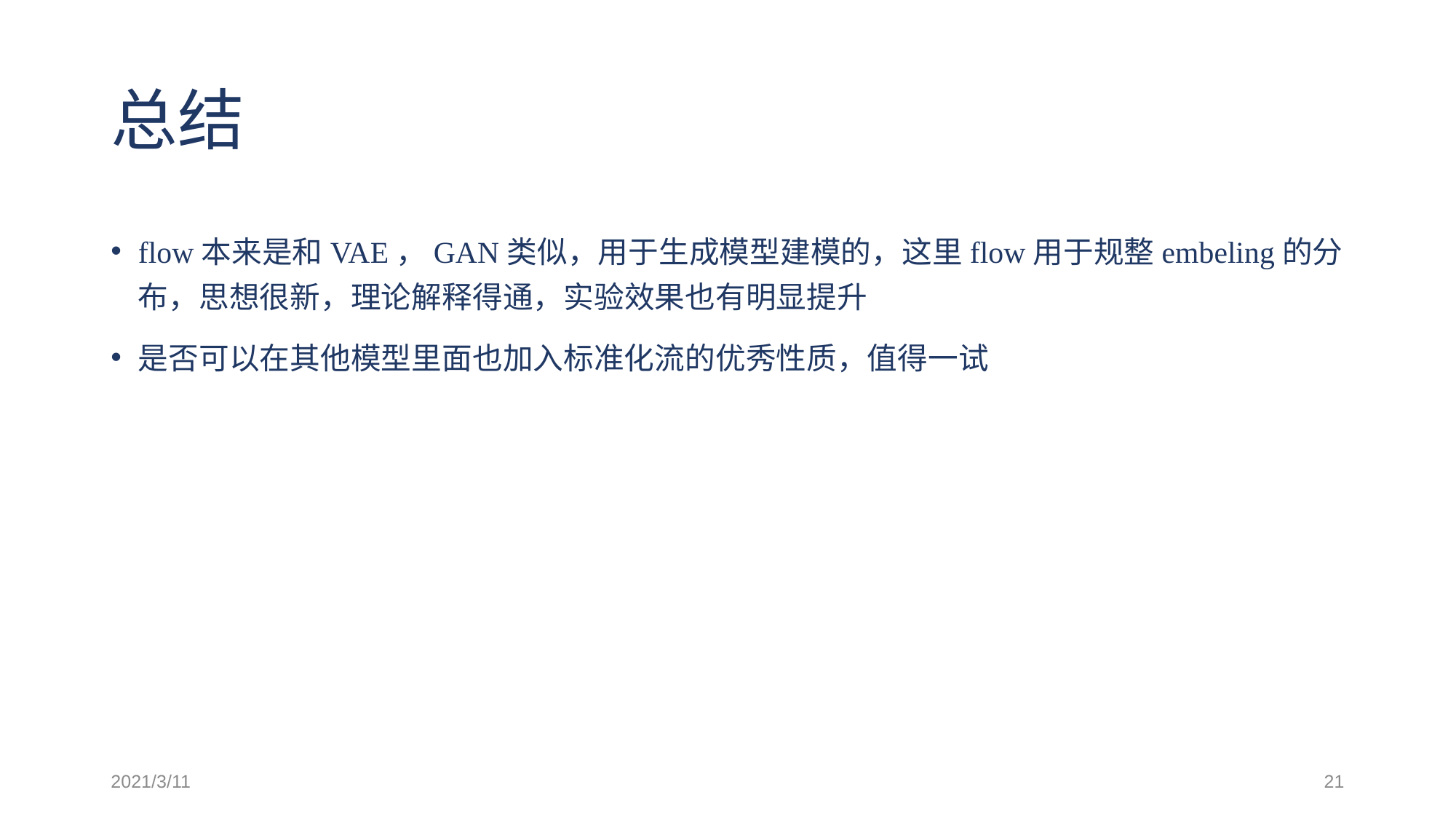

# 总结
flow本来是和VAE，GAN类似，用于生成模型建模的，这里flow用于规整embeling的分布，思想很新，理论解释得通，实验效果也有明显提升
是否可以在其他模型里面也加入标准化流的优秀性质，值得一试
2021/3/11
21